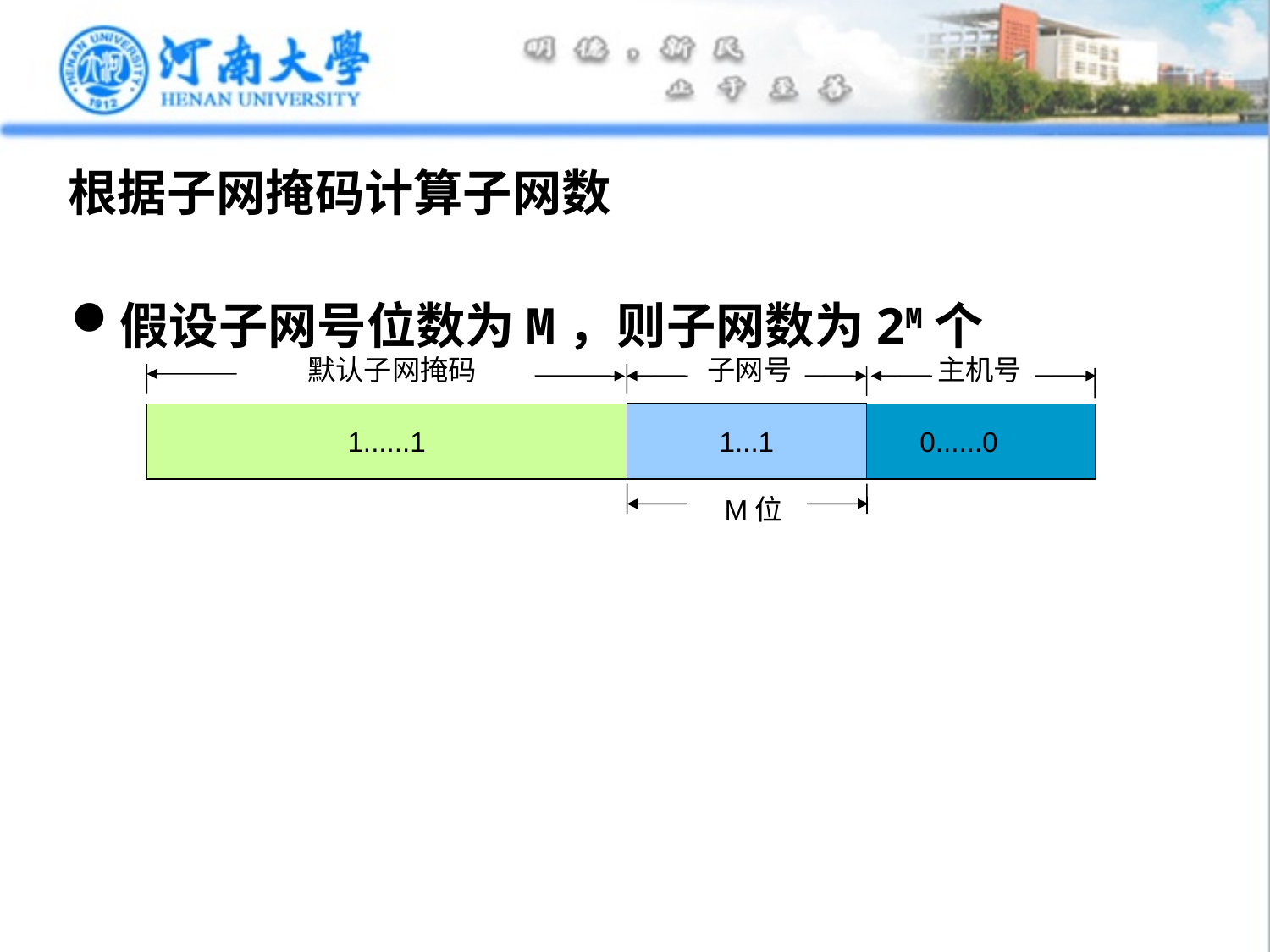

# 根据子网掩码计算子网数
假设子网号位数为M，则子网数为2M个
默认子网掩码
子网号
主机号

1...1
1......1
                         0......0

M位